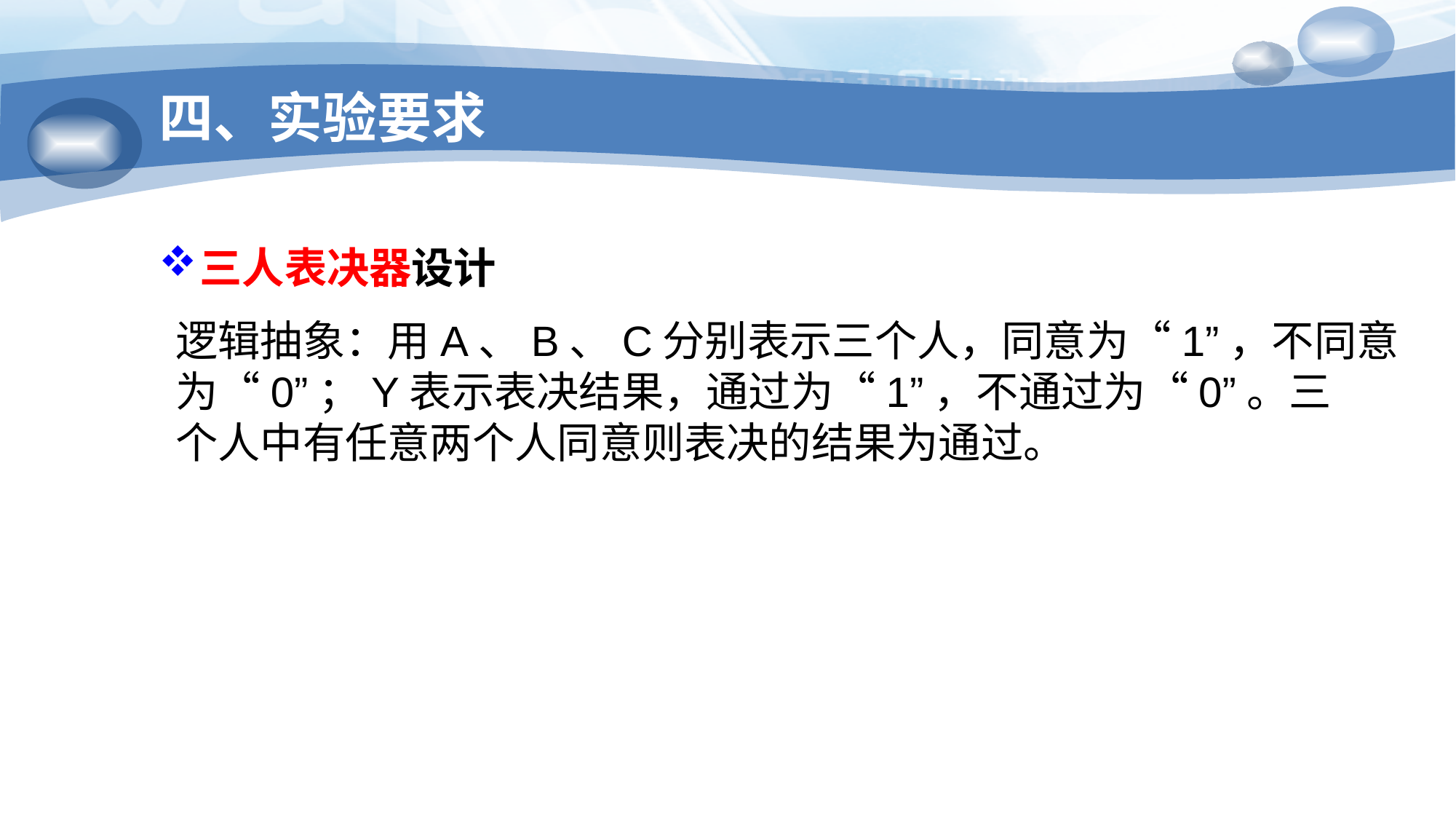

# 四、实验要求
三人表决器设计

逻辑抽象：用A、B、C分别表示三个人，同意为“1”，不同意
为“0”；Y表示表决结果，通过为“1”，不通过为“0”。三
个人中有任意两个人同意则表决的结果为通过。